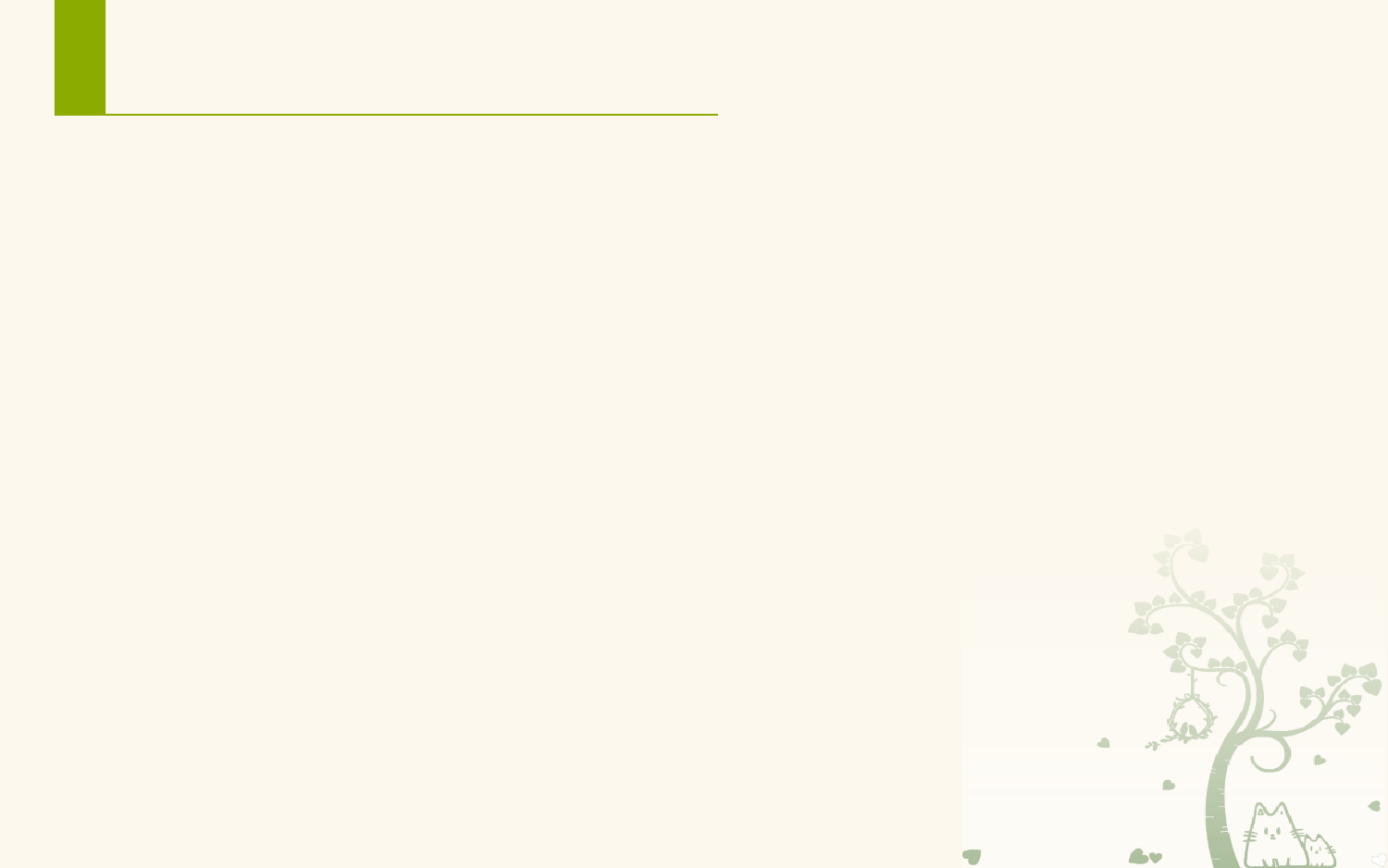

# 常用控件用法总结
AlertDialog
普通提示对话框 setMessage
单选对话框 setSingleChoiceItems
多选对话框 setMultiChoiceItems
列表对话框 setItems
进度条对话框 ProgessDialog
 拖动条对话框 SeekBarDialog
 日期选择对话框 DatePickerDialog
 时间选择对话框 TimePickerDialog